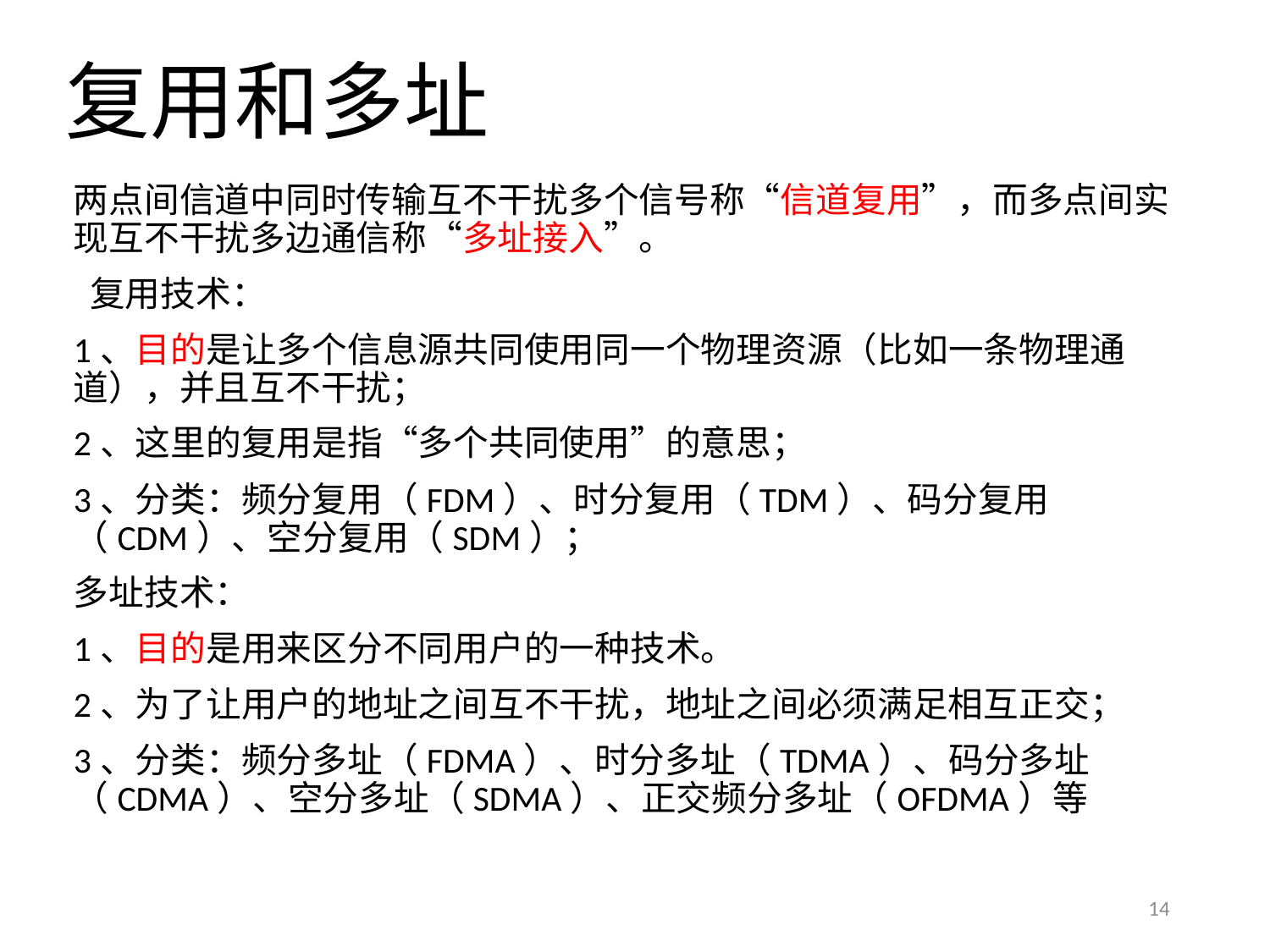

14
# 复用和多址
两点间信道中同时传输互不干扰多个信号称“信道复用”，而多点间实现互不干扰多边通信称“多址接入”。
 复用技术：
1、目的是让多个信息源共同使用同一个物理资源（比如一条物理通道），并且互不干扰；
2、这里的复用是指“多个共同使用”的意思；
3、分类：频分复用（FDM）、时分复用（TDM）、码分复用（CDM）、空分复用（SDM）；
多址技术：
1、目的是用来区分不同用户的一种技术。
2、为了让用户的地址之间互不干扰，地址之间必须满足相互正交；
3、分类：频分多址（FDMA）、时分多址（TDMA）、码分多址（CDMA）、空分多址（SDMA）、正交频分多址（OFDMA）等